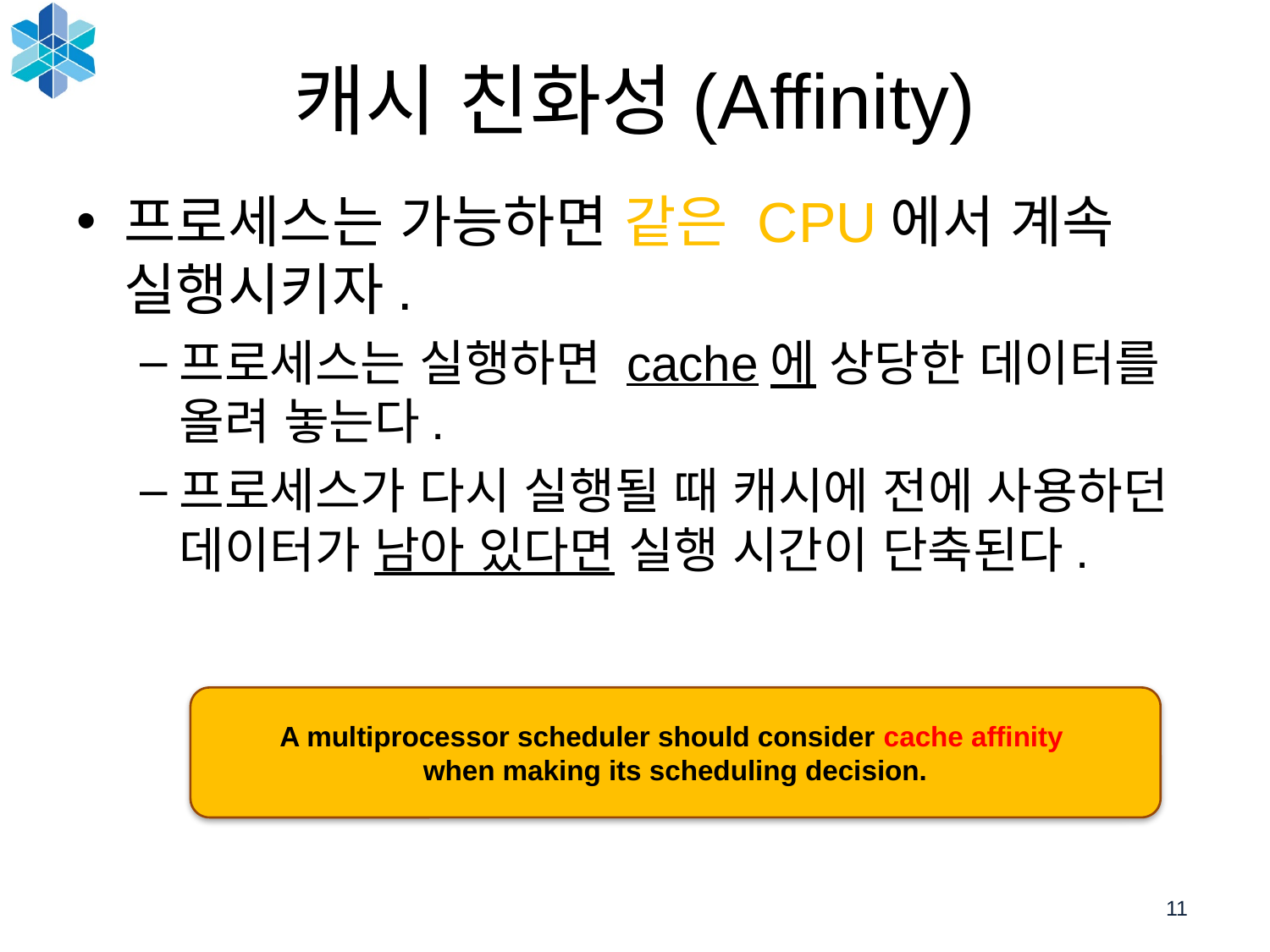

11
# 캐시 친화성(Affinity)
프로세스는 가능하면 같은 CPU에서 계속 실행시키자.
프로세스는 실행하면 cache에 상당한 데이터를 올려 놓는다.
프로세스가 다시 실행될 때 캐시에 전에 사용하던 데이터가 남아 있다면 실행 시간이 단축된다.
A multiprocessor scheduler should consider cache affinity
when making its scheduling decision.